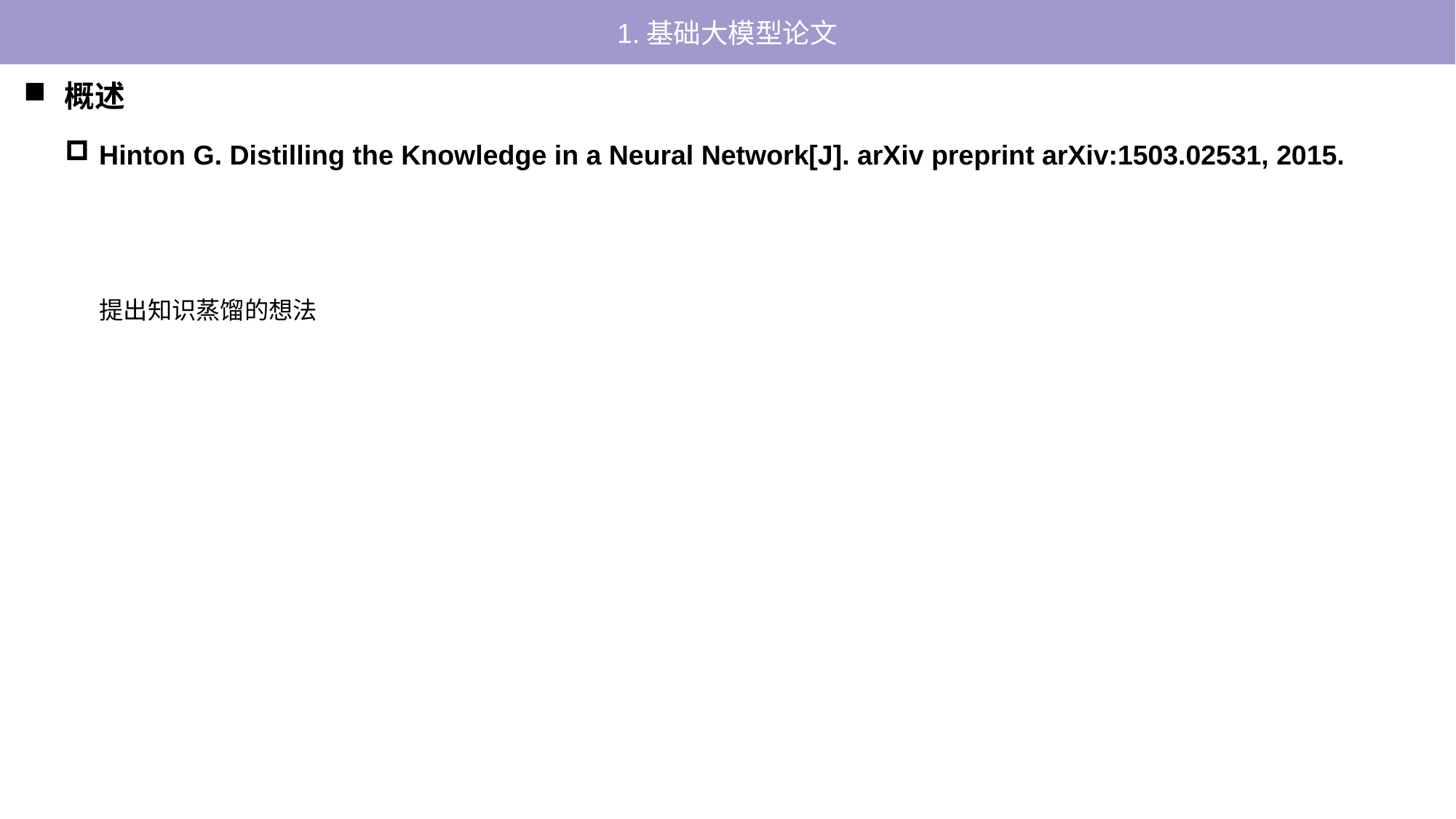

1.基础大模型论文
概述
Hinton G. Distilling the Knowledge in a Neural Network[J]. arXiv preprint arXiv:1503.02531, 2015.

提出知识蒸馏的想法